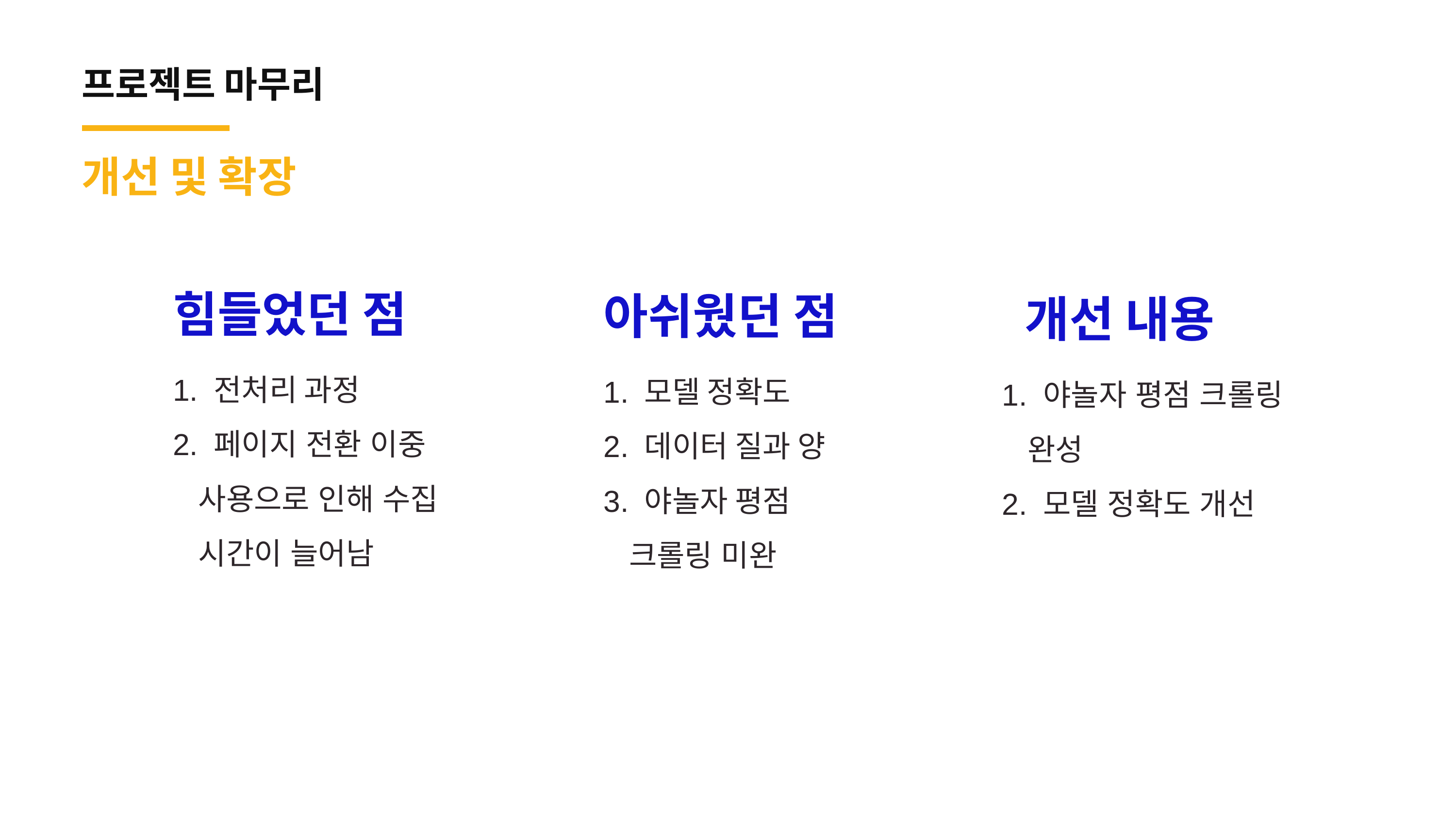

프로젝트 마무리

개선 및 확장
힘들었던 점
아쉬웠던 점
 개선 내용
1. 전처리 과정
2. 페이지 전환 이중
   사용으로 인해 수집
   시간이 늘어남
1. 모델 정확도
2. 데이터 질과 양
3. 야놀자 평점
   크롤링 미완
1. 야놀자 평점 크롤링
   완성
2. 모델 정확도 개선